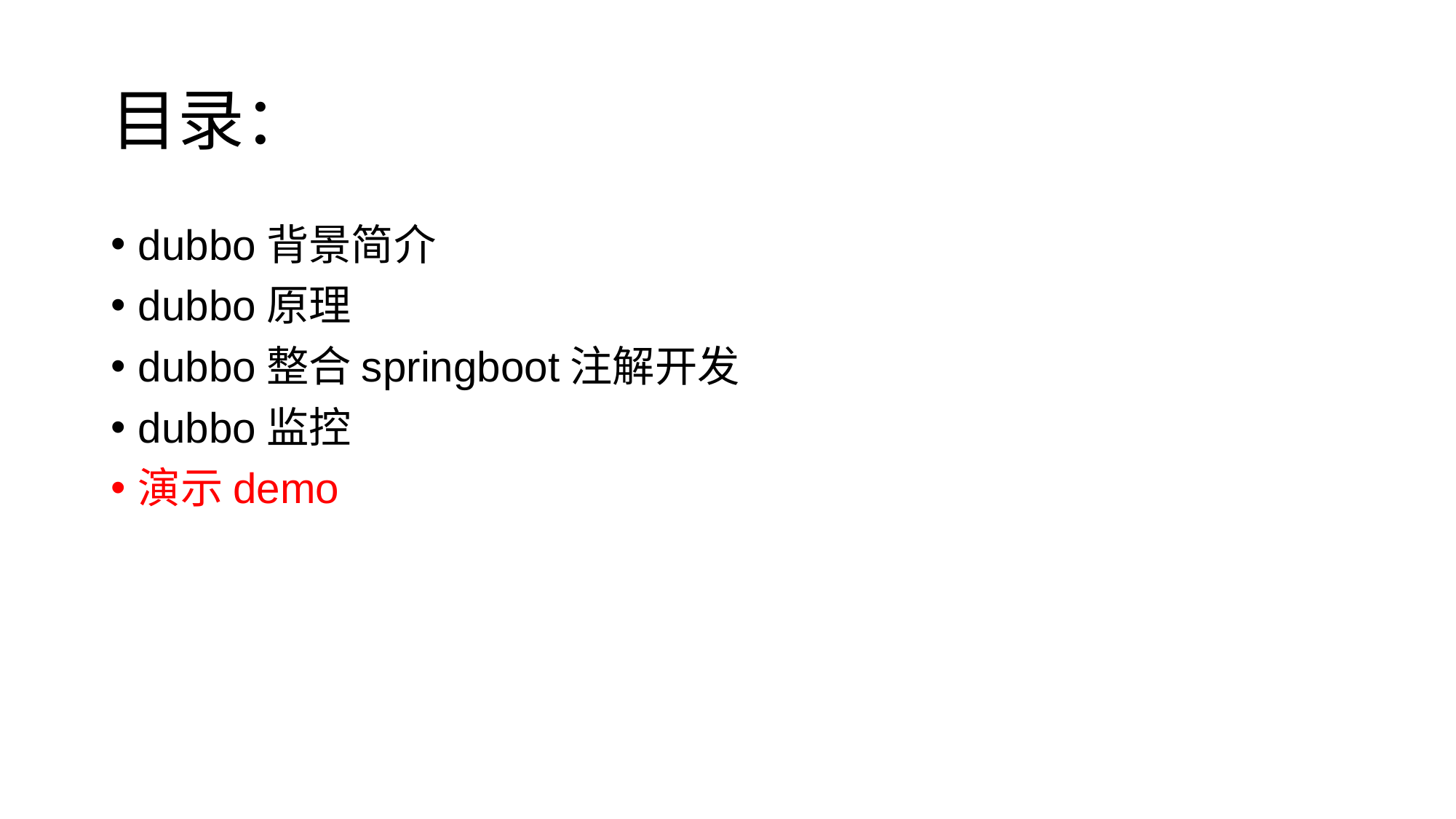

# 目录：
dubbo背景简介
dubbo原理
dubbo整合springboot注解开发
dubbo监控
演示demo